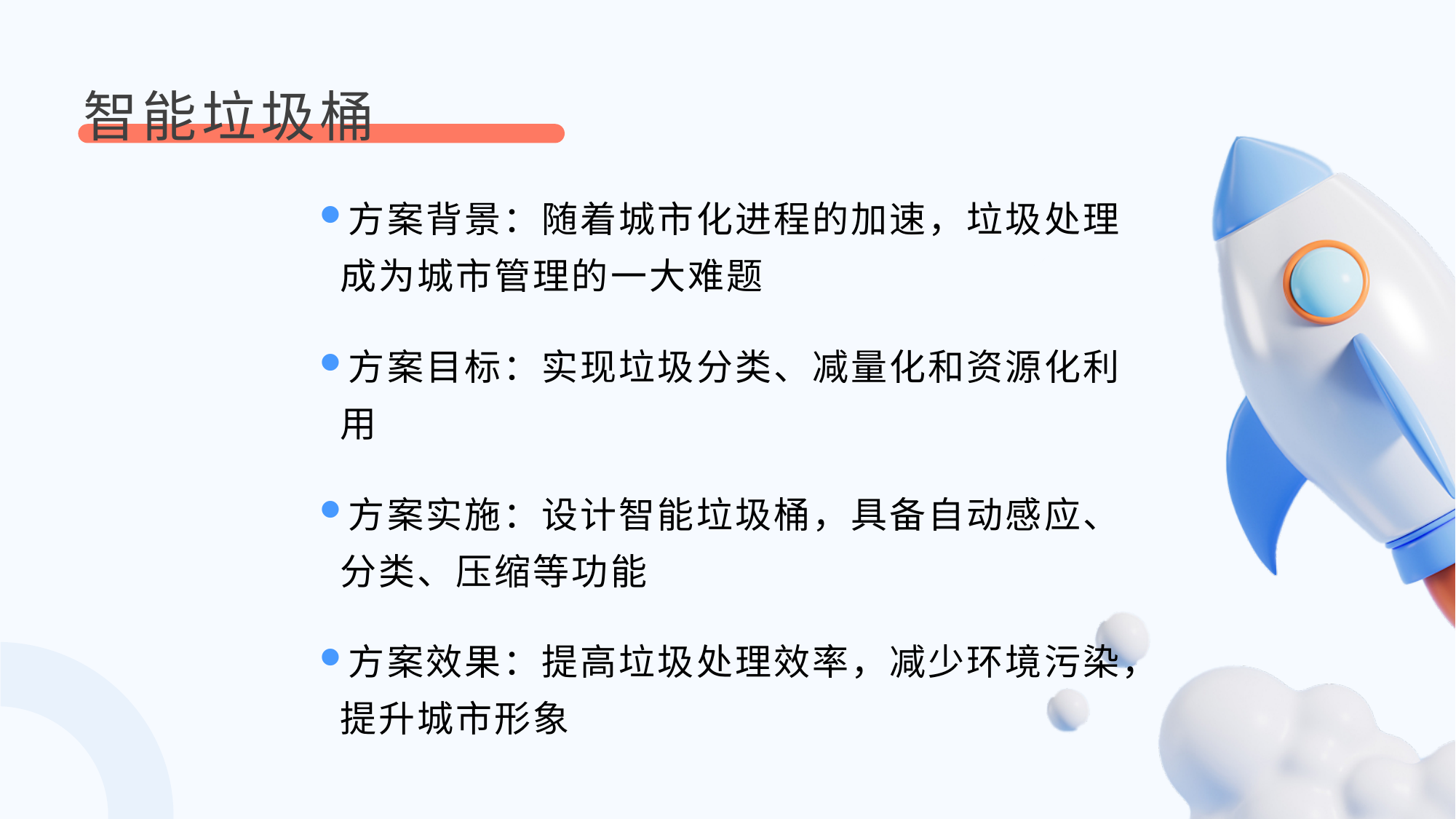

智能垃圾桶
方案背景：随着城市化进程的加速，垃圾处理成为城市管理的一大难题
方案目标：实现垃圾分类、减量化和资源化利用
方案实施：设计智能垃圾桶，具备自动感应、分类、压缩等功能
方案效果：提高垃圾处理效率，减少环境污染，提升城市形象